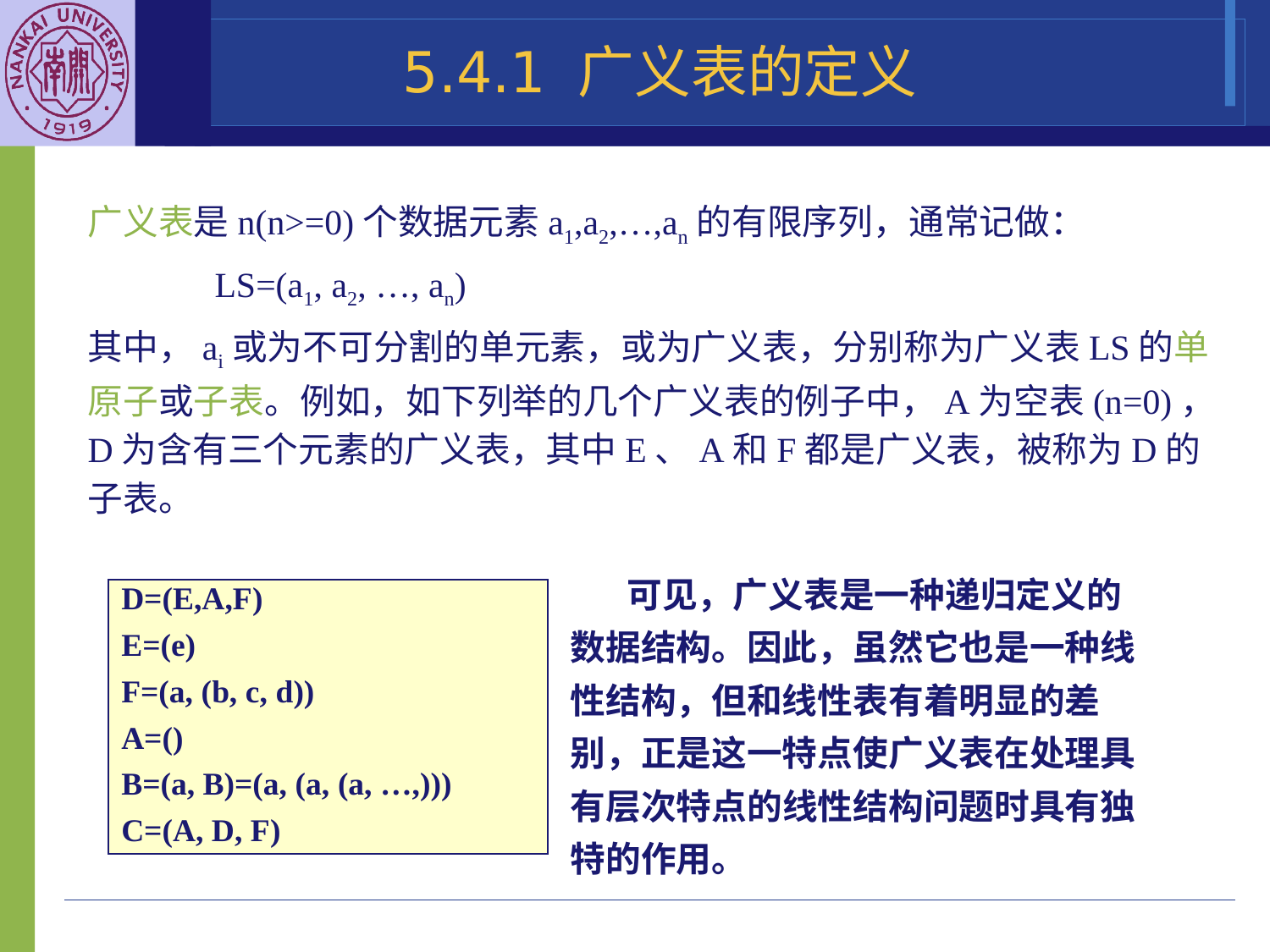

5.4.1 广义表的定义
广义表是n(n>=0)个数据元素a1,a2,…,an的有限序列，通常记做：
	LS=(a1, a2, …, an)
其中，ai或为不可分割的单元素，或为广义表，分别称为广义表LS的单原子或子表。例如，如下列举的几个广义表的例子中，A为空表(n=0)，D为含有三个元素的广义表，其中E、A和F都是广义表，被称为D的子表。
      可见，广义表是一种递归定义的数据结构。因此，虽然它也是一种线性结构，但和线性表有着明显的差别，正是这一特点使广义表在处理具有层次特点的线性结构问题时具有独特的作用。
D=(E,A,F)
E=(e)
F=(a, (b, c, d))
A=()
B=(a, B)=(a, (a, (a, …,)))
C=(A, D, F)
84